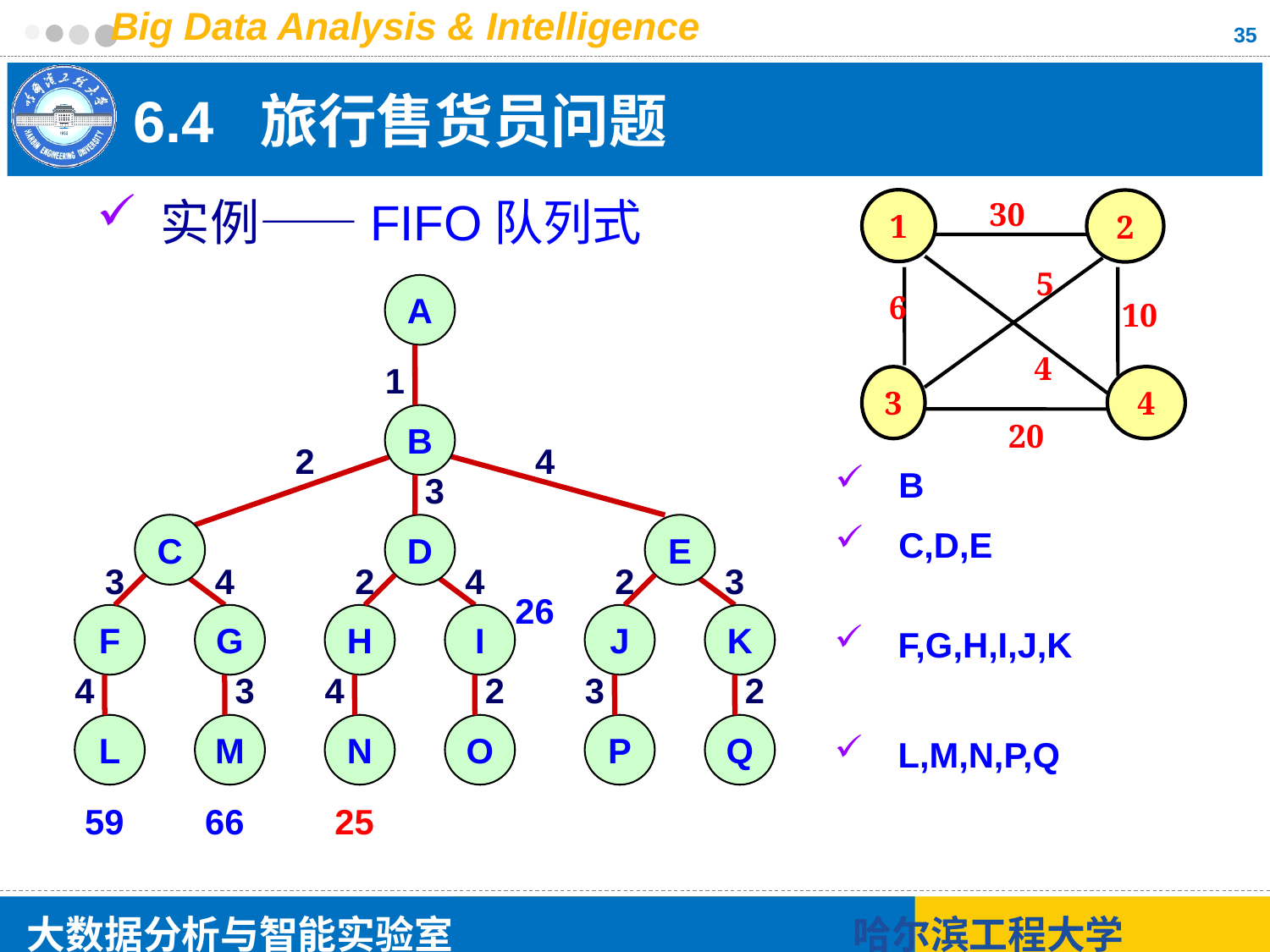

35
# 6.4  旅行售货员问题
实例——FIFO队列式
30
1
2

5

6
10
4
3
4

20
A

1
B
2
4

B
3

C
D
E
C,D,E
3
4
2
4
2
3

26
F
G
H
I
J
K
F,G,H,I,J,K
4
3
4
2
3
2

L
M
N
O
P
Q
L,M,N,P,Q
59
66
25